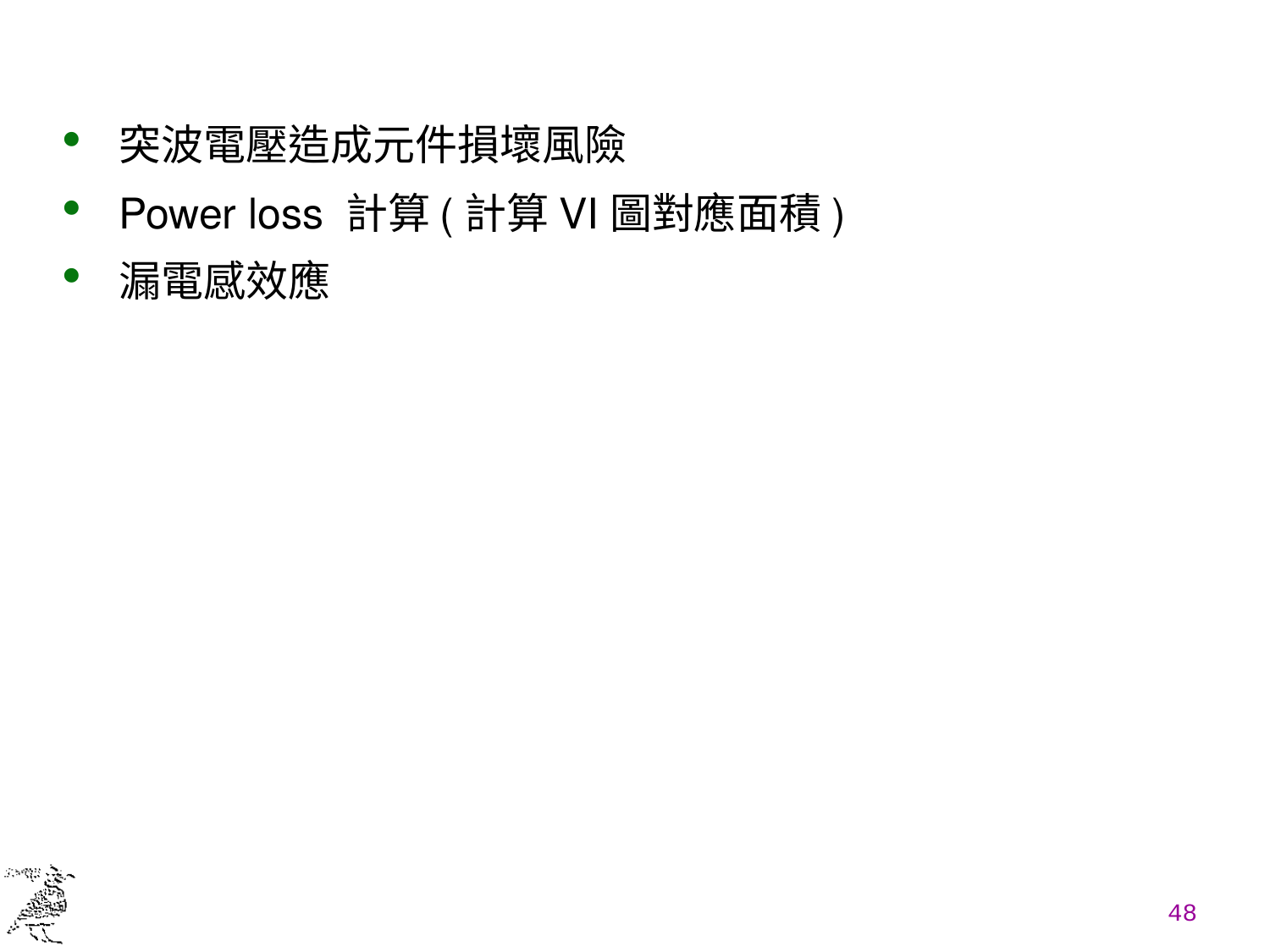

#
突波電壓造成元件損壞風險
Power loss 計算(計算VI圖對應面積)
漏電感效應
48